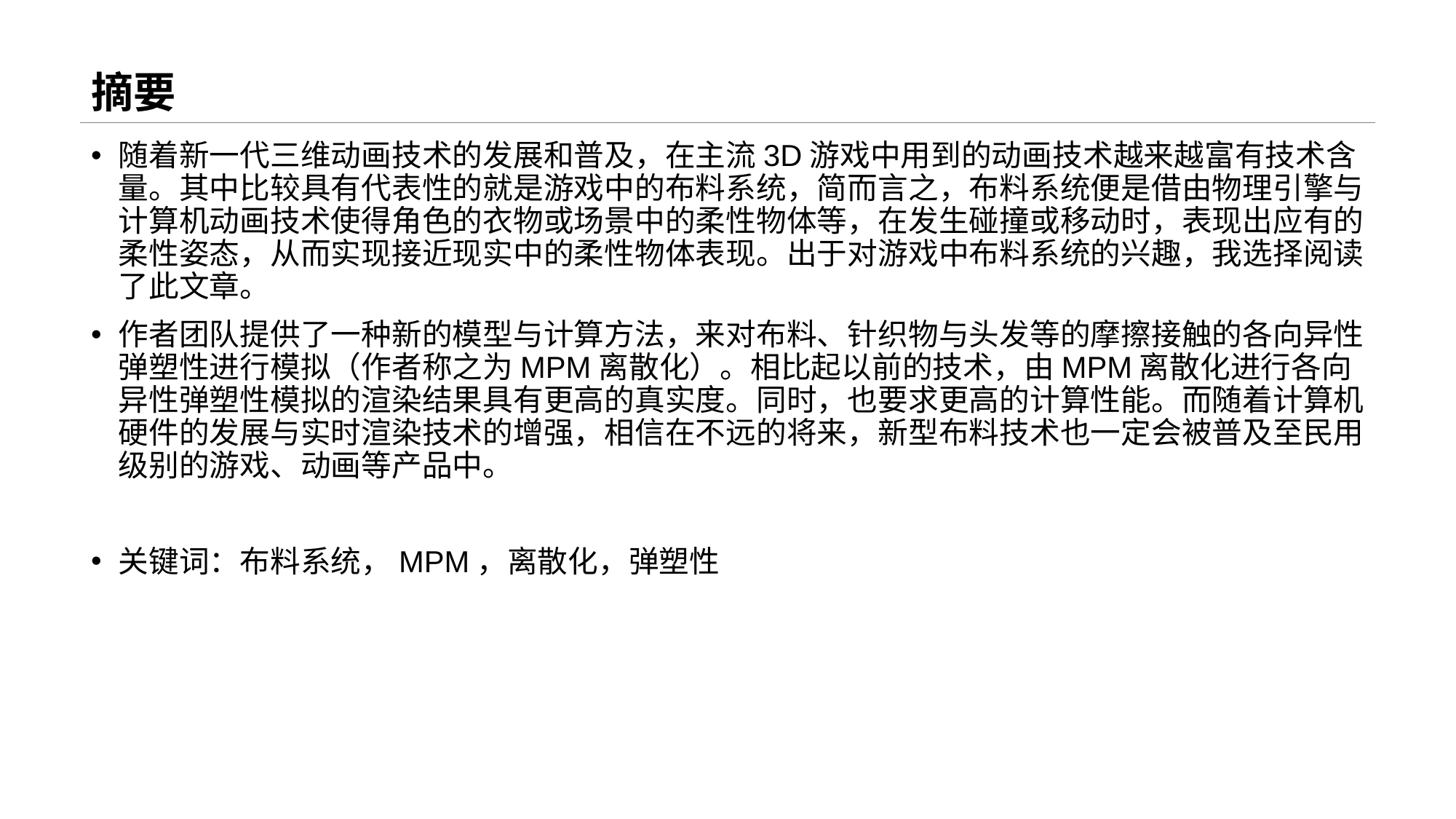

# 摘要
随着新一代三维动画技术的发展和普及，在主流3D游戏中用到的动画技术越来越富有技术含量。其中比较具有代表性的就是游戏中的布料系统，简而言之，布料系统便是借由物理引擎与计算机动画技术使得角色的衣物或场景中的柔性物体等，在发生碰撞或移动时，表现出应有的柔性姿态，从而实现接近现实中的柔性物体表现。出于对游戏中布料系统的兴趣，我选择阅读了此文章。
作者团队提供了一种新的模型与计算方法，来对布料、针织物与头发等的摩擦接触的各向异性弹塑性进行模拟（作者称之为MPM离散化）。相比起以前的技术，由MPM离散化进行各向异性弹塑性模拟的渲染结果具有更高的真实度。同时，也要求更高的计算性能。而随着计算机硬件的发展与实时渲染技术的增强，相信在不远的将来，新型布料技术也一定会被普及至民用级别的游戏、动画等产品中。

关键词：布料系统，MPM，离散化，弹塑性